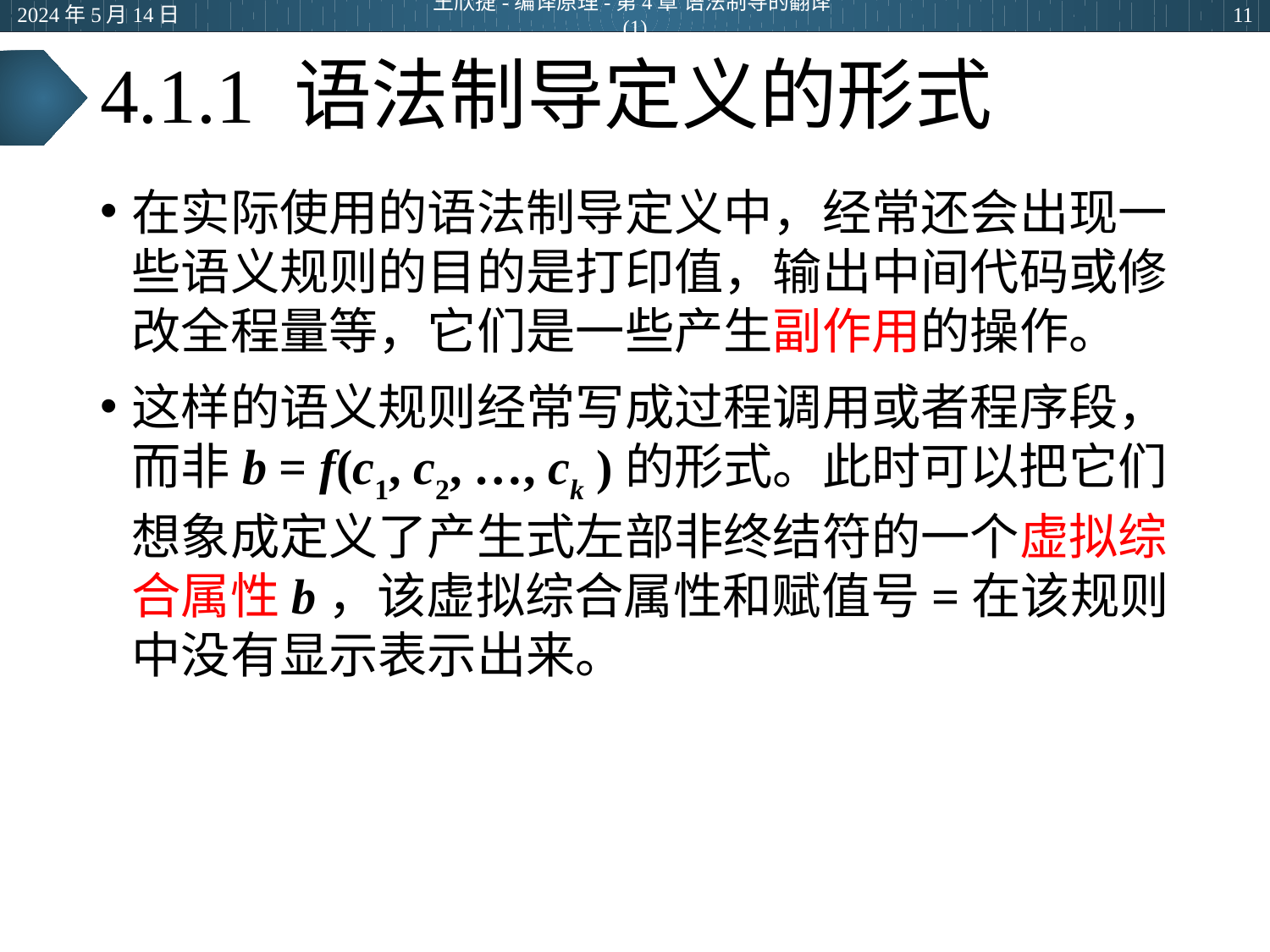

2024年5月14日
王欣捷-编译原理-第4章 语法制导的翻译(1)
11
# 4.1.1 语法制导定义的形式
在实际使用的语法制导定义中，经常还会出现一些语义规则的目的是打印值，输出中间代码或修改全程量等，它们是一些产生副作用的操作。
这样的语义规则经常写成过程调用或者程序段，而非b = f(c1, c2, …, ck )的形式。此时可以把它们想象成定义了产生式左部非终结符的一个虚拟综合属性b，该虚拟综合属性和赋值号=在该规则中没有显示表示出来。